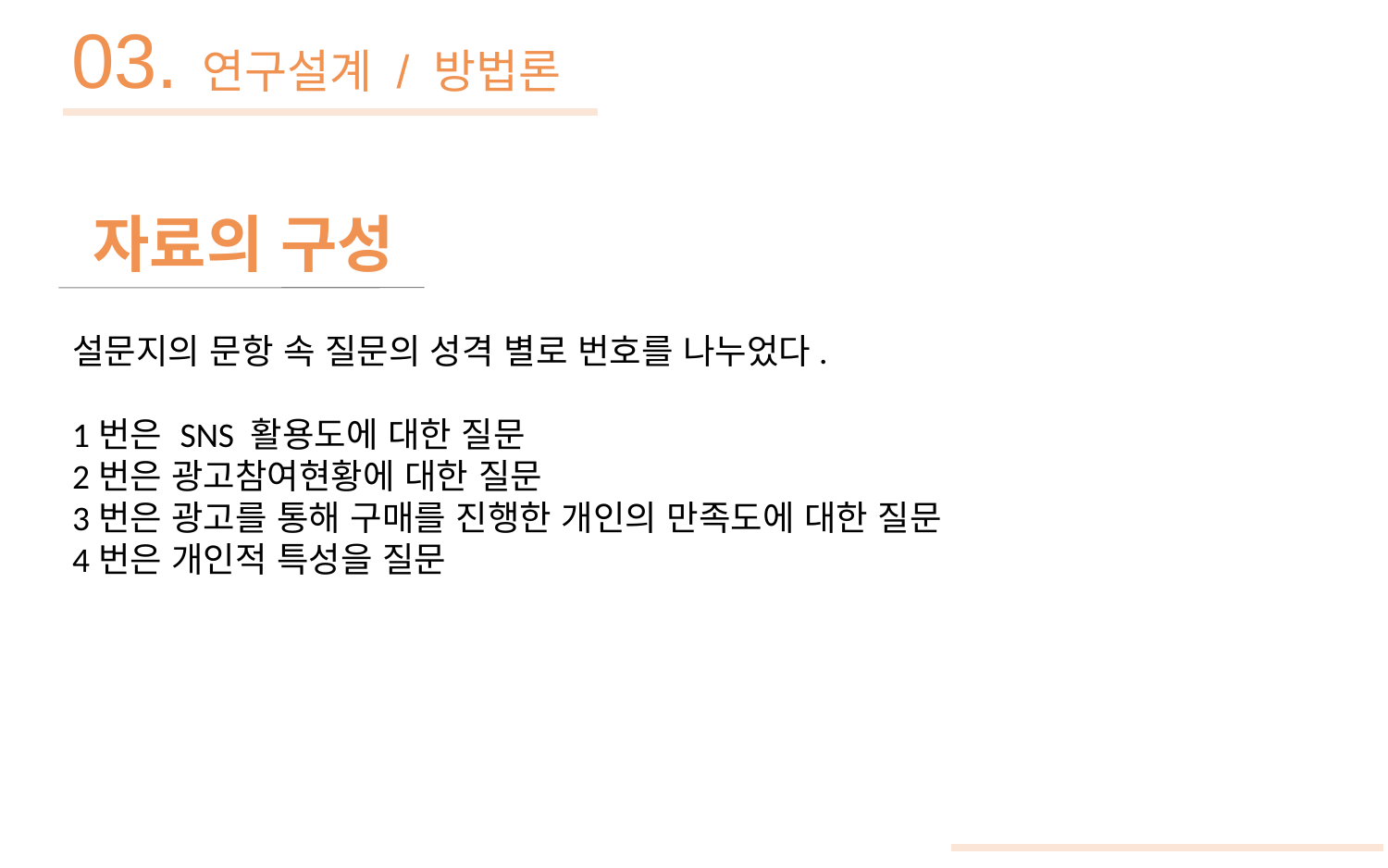

03. 연구설계 / 방법론
자료의 구성
설문지의 문항 속 질문의 성격 별로 번호를 나누었다.

1번은 SNS 활용도에 대한 질문
2번은 광고참여현황에 대한 질문
3번은 광고를 통해 구매를 진행한 개인의 만족도에 대한 질문
4번은 개인적 특성을 질문